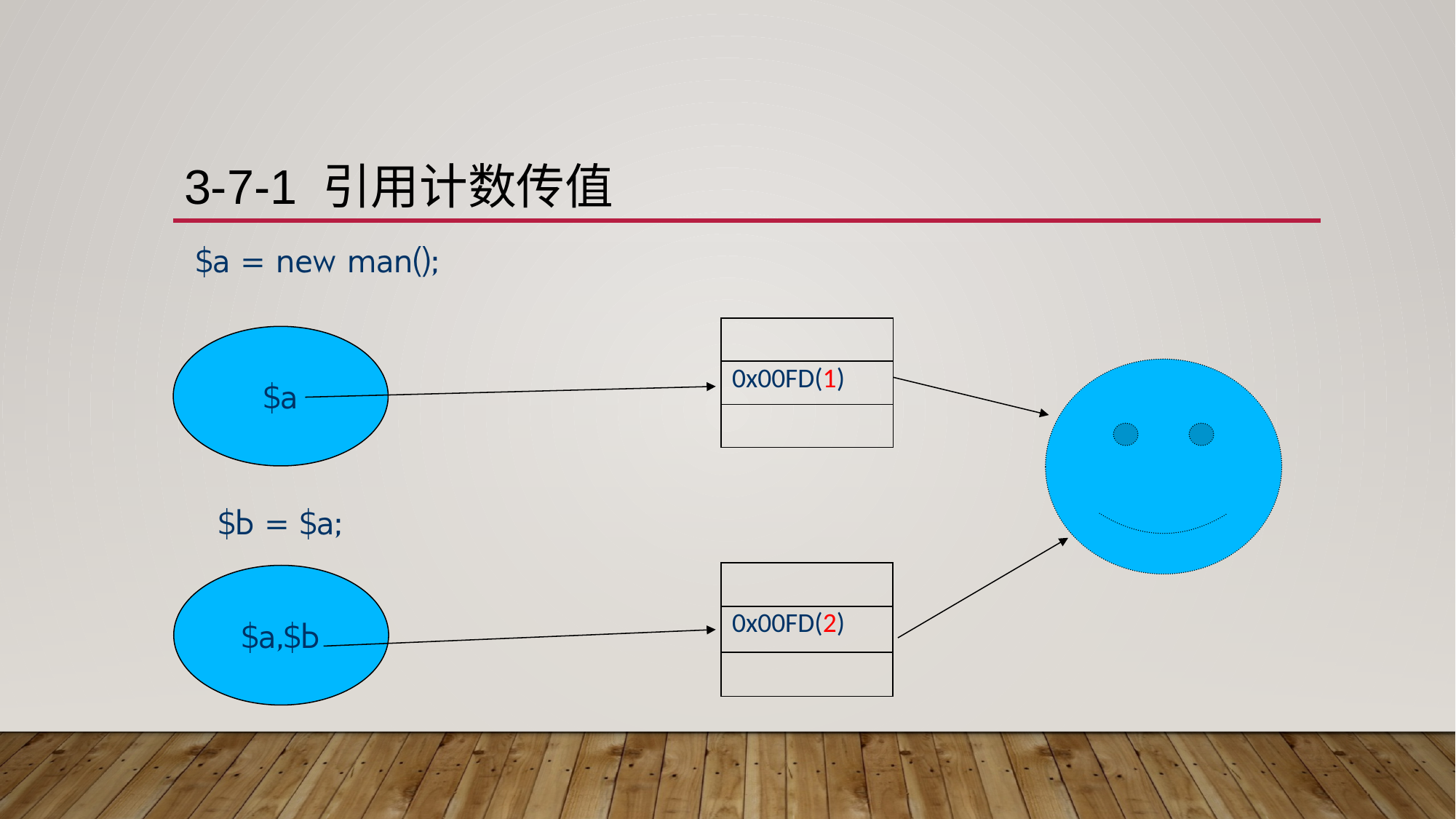

# 3-7-1 引用计数传值
$a = new man();

|  |
| --- |
| 0x00FD(1) |
|  |
$a

$b = $a;

|  |
| --- |
| 0x00FD(2) |
|  |
$a,$b